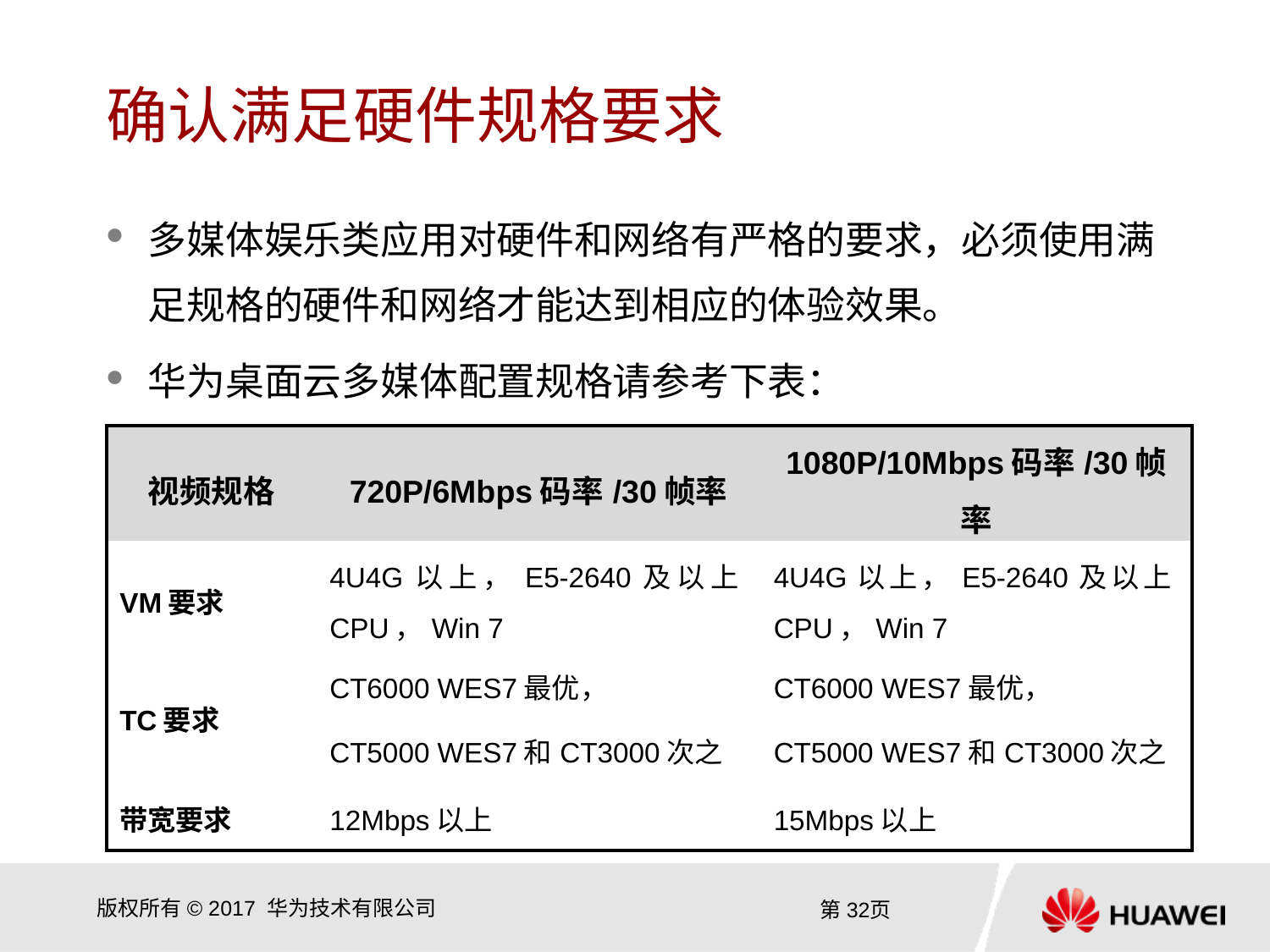

# 确认满足硬件规格要求
多媒体娱乐类应用对硬件和网络有严格的要求，必须使用满足规格的硬件和网络才能达到相应的体验效果。
华为桌面云多媒体配置规格请参考下表：

| 视频规格 | 720P/6Mbps码率/30帧率 | 1080P/10Mbps码率/30帧率 |
| --- | --- | --- |
| VM要求 | 4U4G以上，E5-2640及以上CPU，Win 7 | 4U4G以上，E5-2640及以上CPU，Win 7 |
| TC要求 | CT6000 WES7最优， CT5000 WES7和CT3000次之 | CT6000 WES7最优， CT5000 WES7和CT3000次之 |
| 带宽要求 | 12Mbps以上 | 15Mbps以上 |